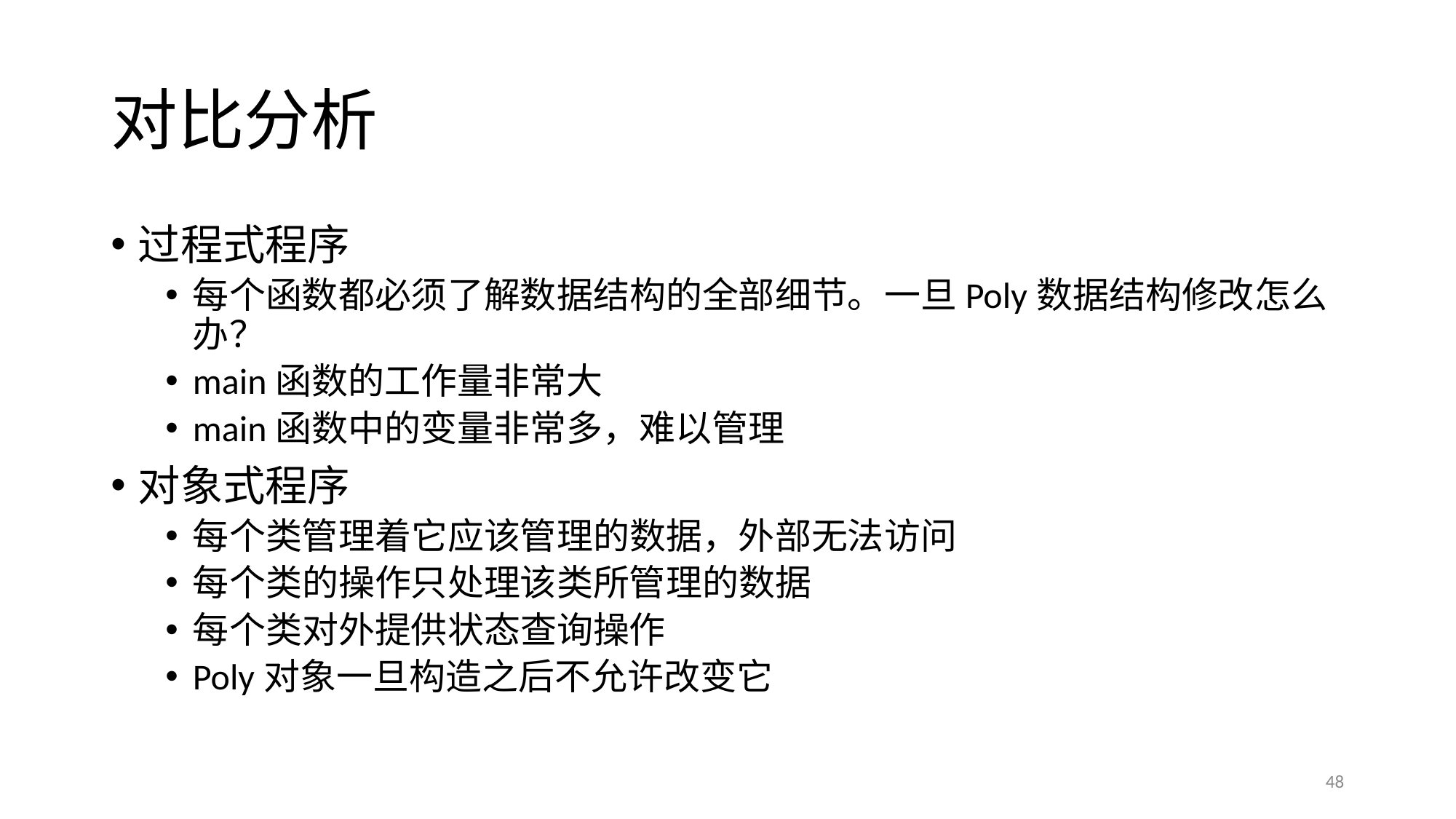

# 对比分析
过程式程序
每个函数都必须了解数据结构的全部细节。一旦Poly数据结构修改怎么办？
main函数的工作量非常大
main函数中的变量非常多，难以管理
对象式程序
每个类管理着它应该管理的数据，外部无法访问
每个类的操作只处理该类所管理的数据
每个类对外提供状态查询操作
Poly对象一旦构造之后不允许改变它
48